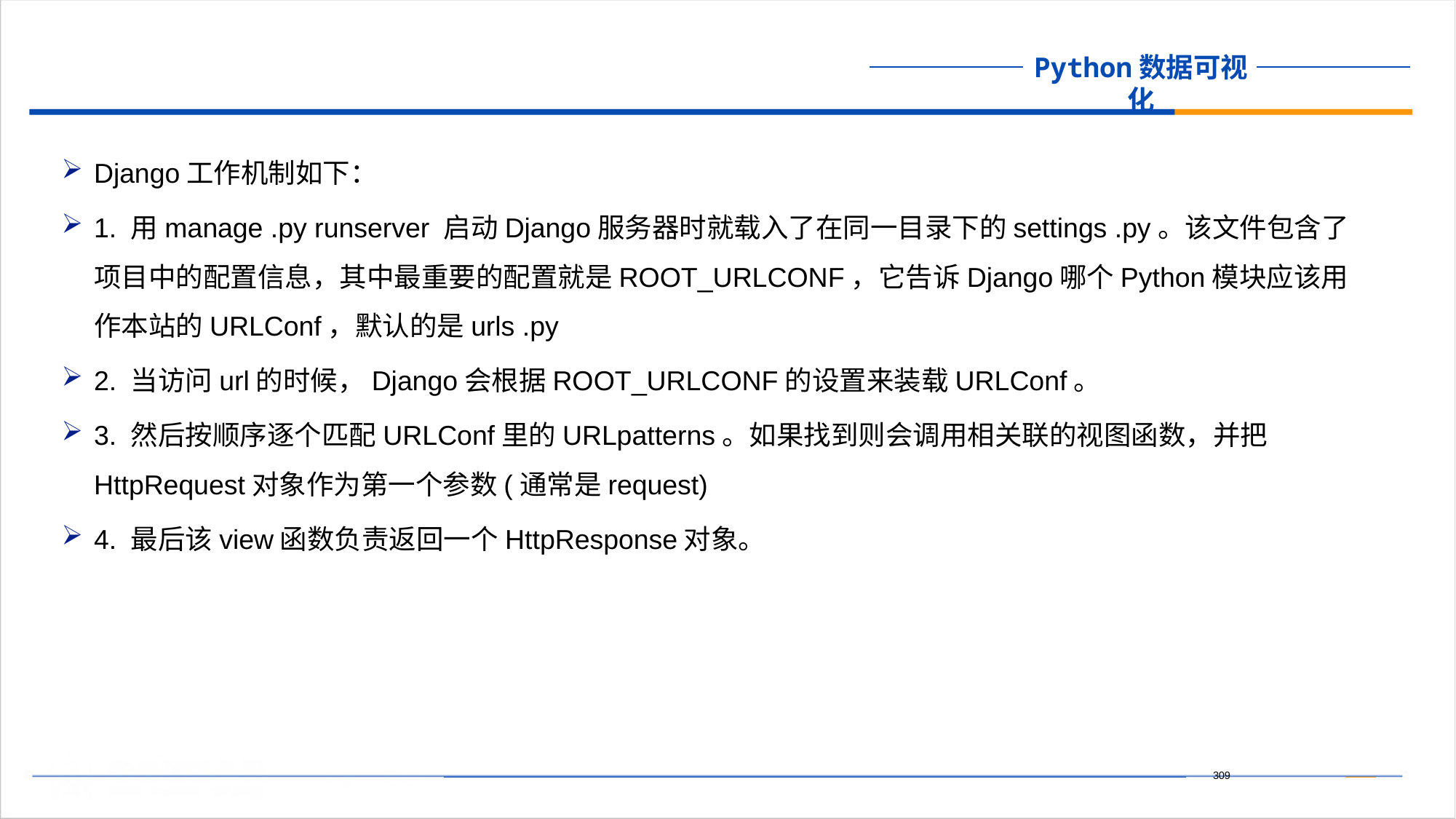

Django工作机制如下：
1. 用manage .py runserver 启动Django服务器时就载入了在同一目录下的settings .py。该文件包含了项目中的配置信息，其中最重要的配置就是ROOT_URLCONF，它告诉Django哪个Python模块应该用作本站的URLConf，默认的是urls .py
2. 当访问url的时候，Django会根据ROOT_URLCONF的设置来装载URLConf。
3. 然后按顺序逐个匹配URLConf里的URLpatterns。如果找到则会调用相关联的视图函数，并把HttpRequest对象作为第一个参数(通常是request)
4. 最后该view函数负责返回一个HttpResponse对象。